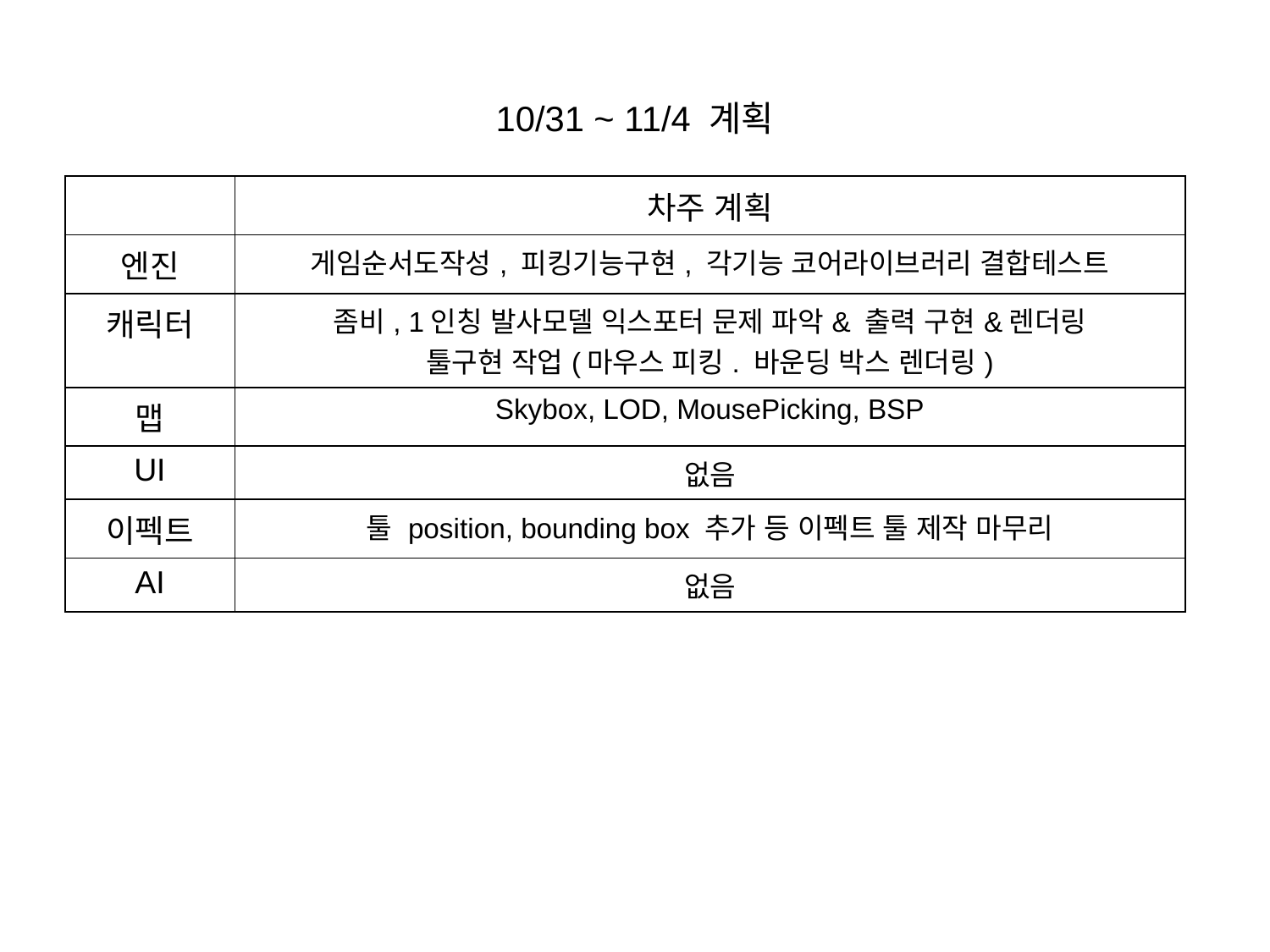

# 10/31 ~ 11/4 계획
|  | 차주 계획 |
| --- | --- |
| 엔진 | 게임순서도작성, 피킹기능구현, 각기능 코어라이브러리 결합테스트 |
| 캐릭터 | 좀비, 1인칭 발사모델 익스포터 문제 파악& 출력 구현&렌더링 툴구현 작업(마우스 피킹. 바운딩 박스 렌더링) |
| 맵 | Skybox, LOD, MousePicking, BSP |
| UI | 없음 |
| 이펙트 | 툴 position, bounding box 추가 등 이펙트 툴 제작 마무리 |
| AI | 없음 |